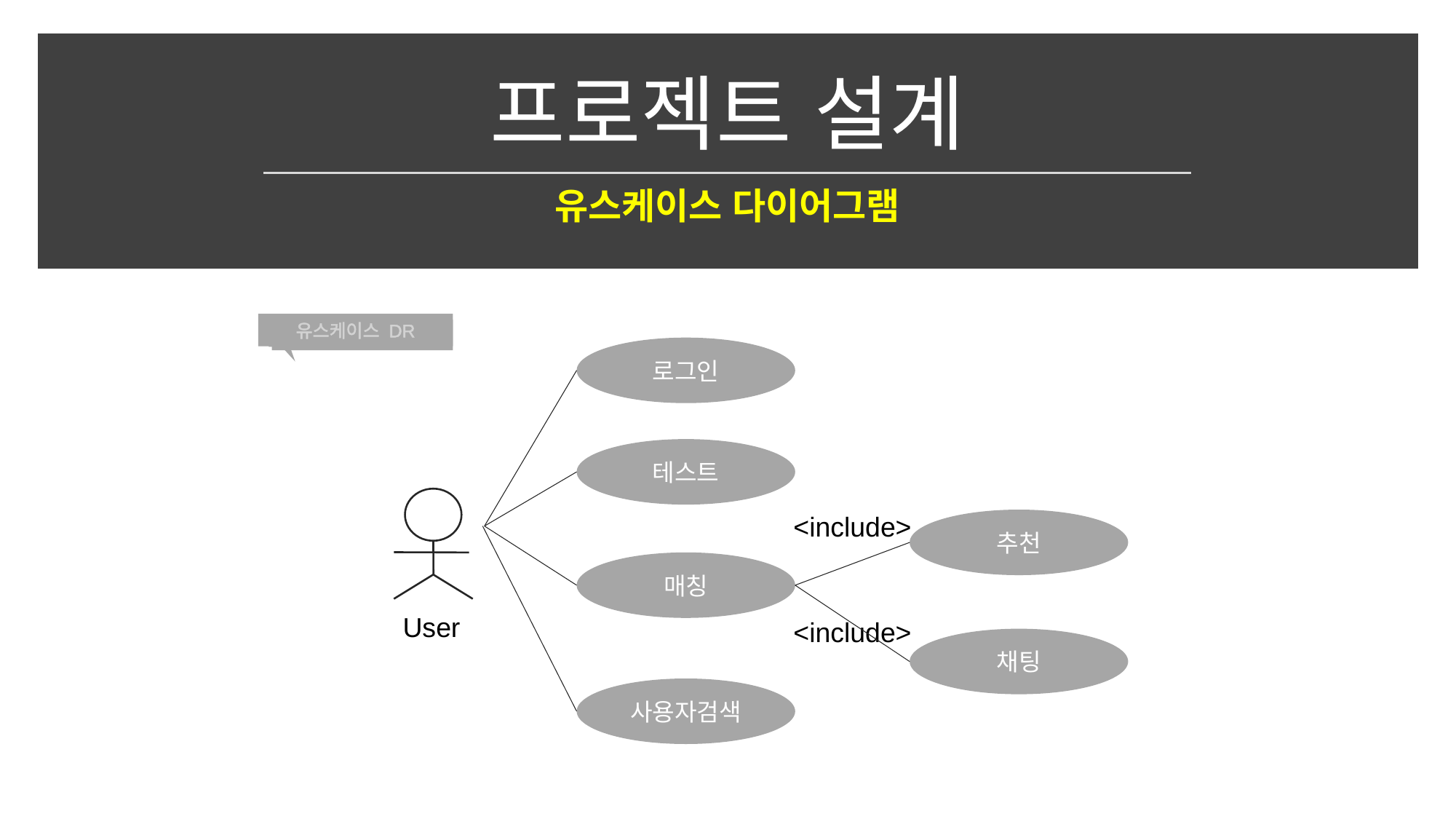

# 프로젝트 설계
유스케이스 다이어그램

유스케이스 DR

로그인
테스트

<include>
추천
매칭
User
<include>
채팅
사용자검색